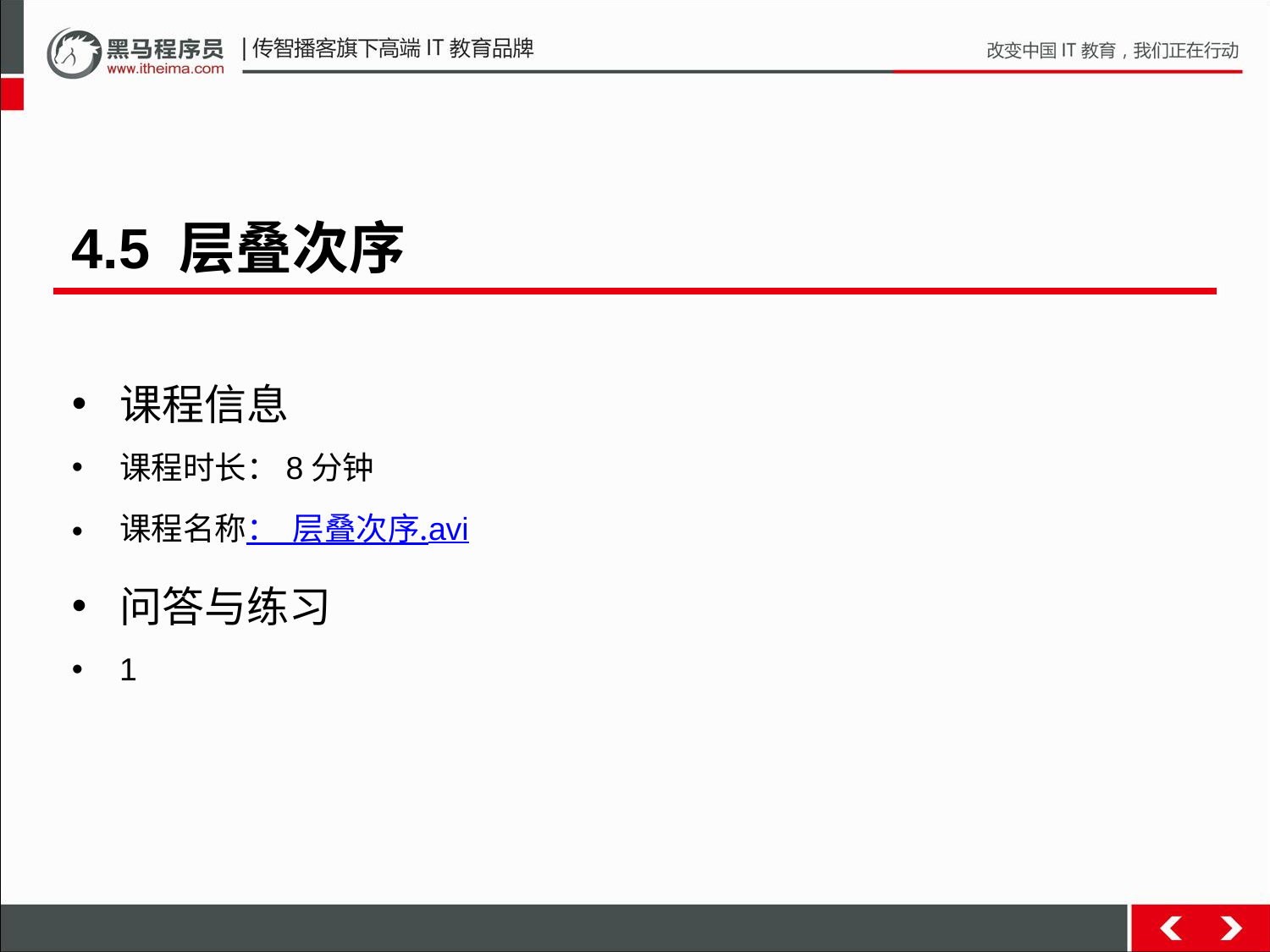

4.5 层叠次序
课程信息
课程时长：8分钟
课程名称：  层叠次序.avi
问答与练习
1